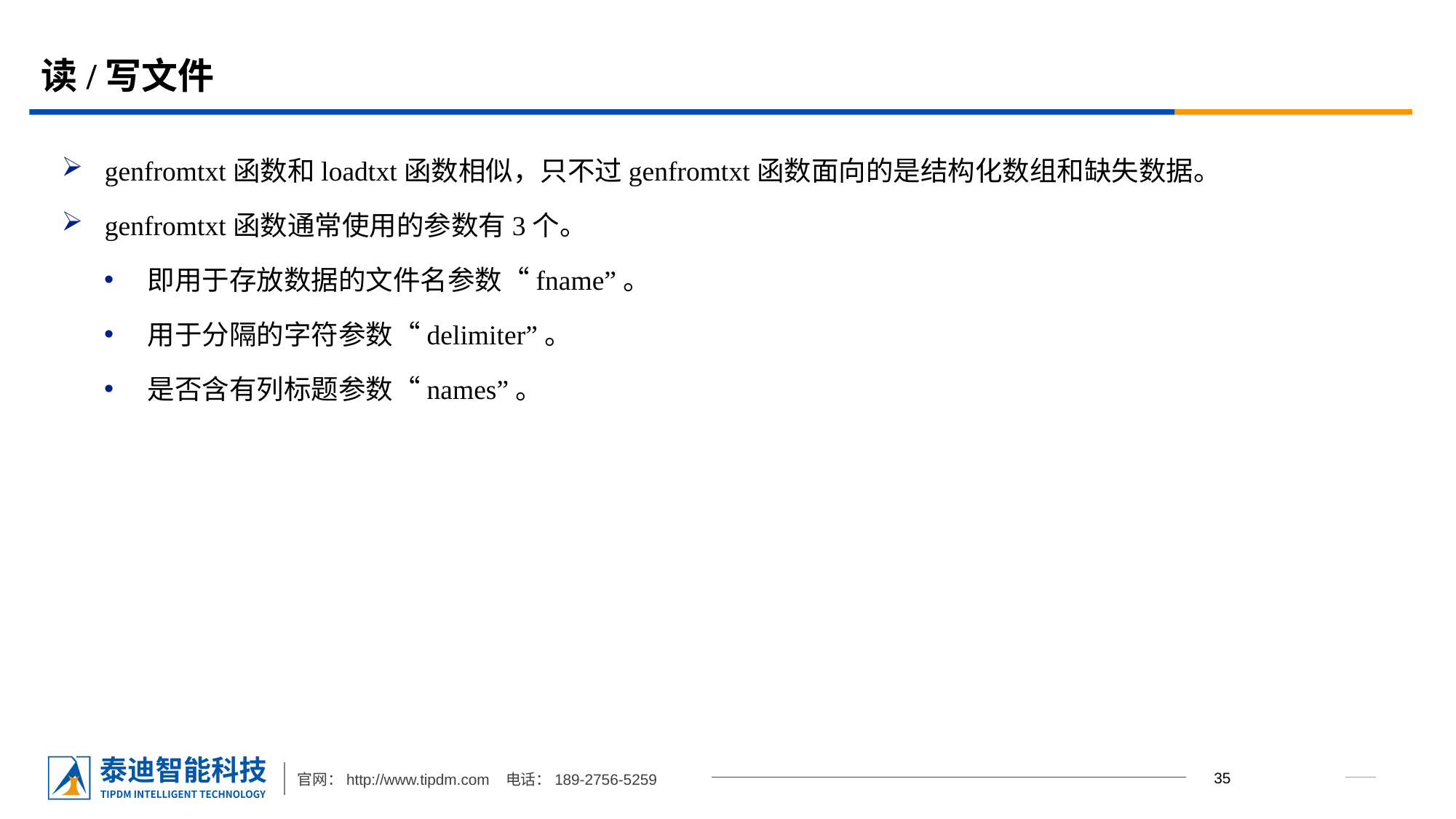

# 读/写文件
genfromtxt函数和loadtxt函数相似，只不过genfromtxt函数面向的是结构化数组和缺失数据。
genfromtxt函数通常使用的参数有3个。
即用于存放数据的文件名参数“fname”。
用于分隔的字符参数“delimiter”。
是否含有列标题参数“names”。